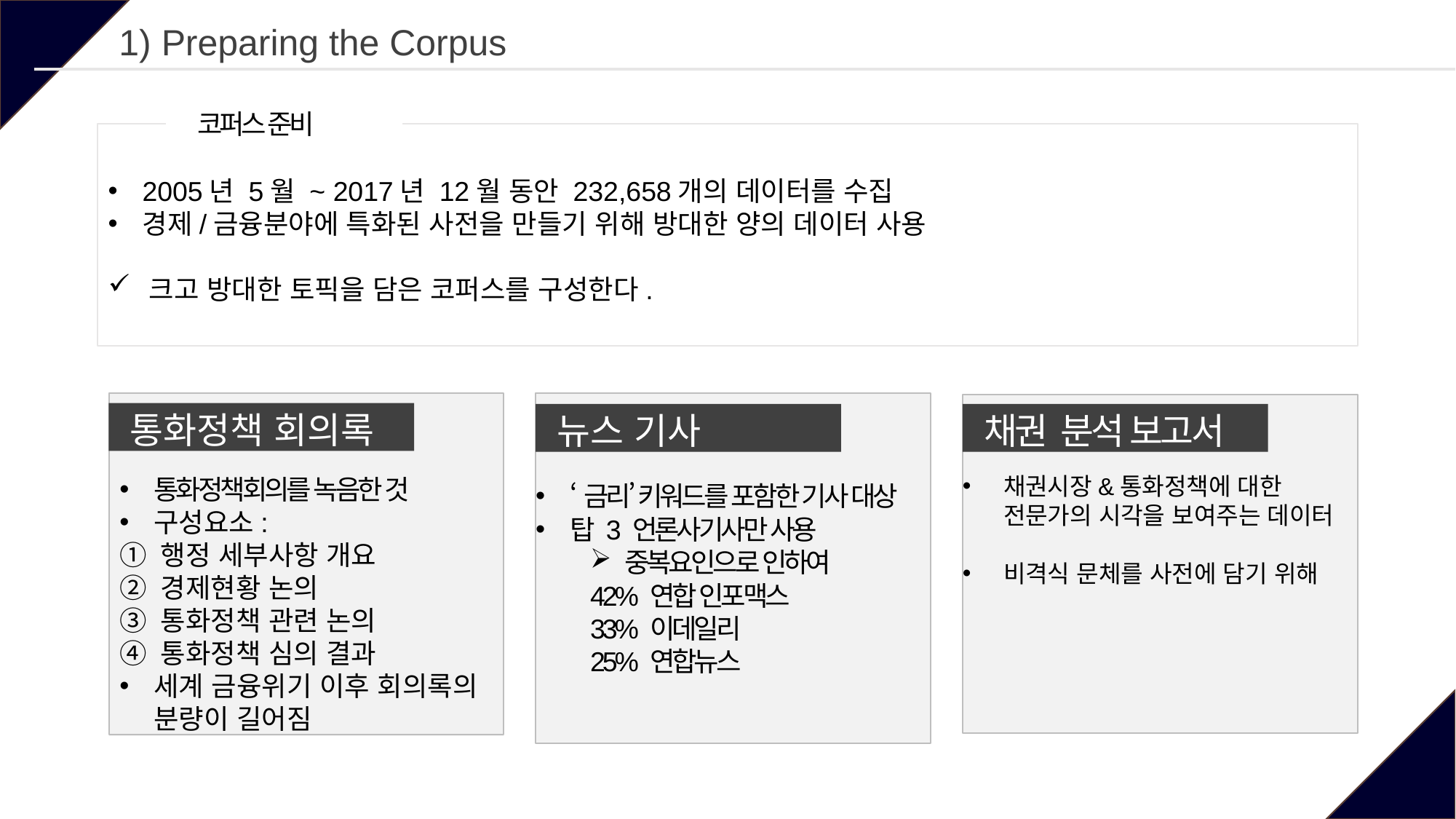

#
1) Preparing the Corpus

코퍼스 준비

2005년 5월 ~ 2017년 12월 동안 232,658개의 데이터를 수집
경제/금융분야에 특화된 사전을 만들기 위해 방대한 양의 데이터 사용

크고 방대한 토픽을 담은 코퍼스를 구성한다.

통화정책회의를 녹음한 것
구성요소:
행정 세부사항 개요
경제현황 논의
통화정책 관련 논의
통화정책 심의 결과
세계 금융위기 이후 회의록의 분량이 길어짐

‘금리’ 키워드를 포함한 기사 대상
탑 3 언론사기사만 사용
중복요인으로 인하여
42% 연합 인포맥스
33% 이데일리
25% 연합뉴스

채권시장&통화정책에 대한 전문가의 시각을 보여주는 데이터

비격식 문체를 사전에 담기 위해

통화정책 회의록
뉴스 기사
채권  분석 보고서